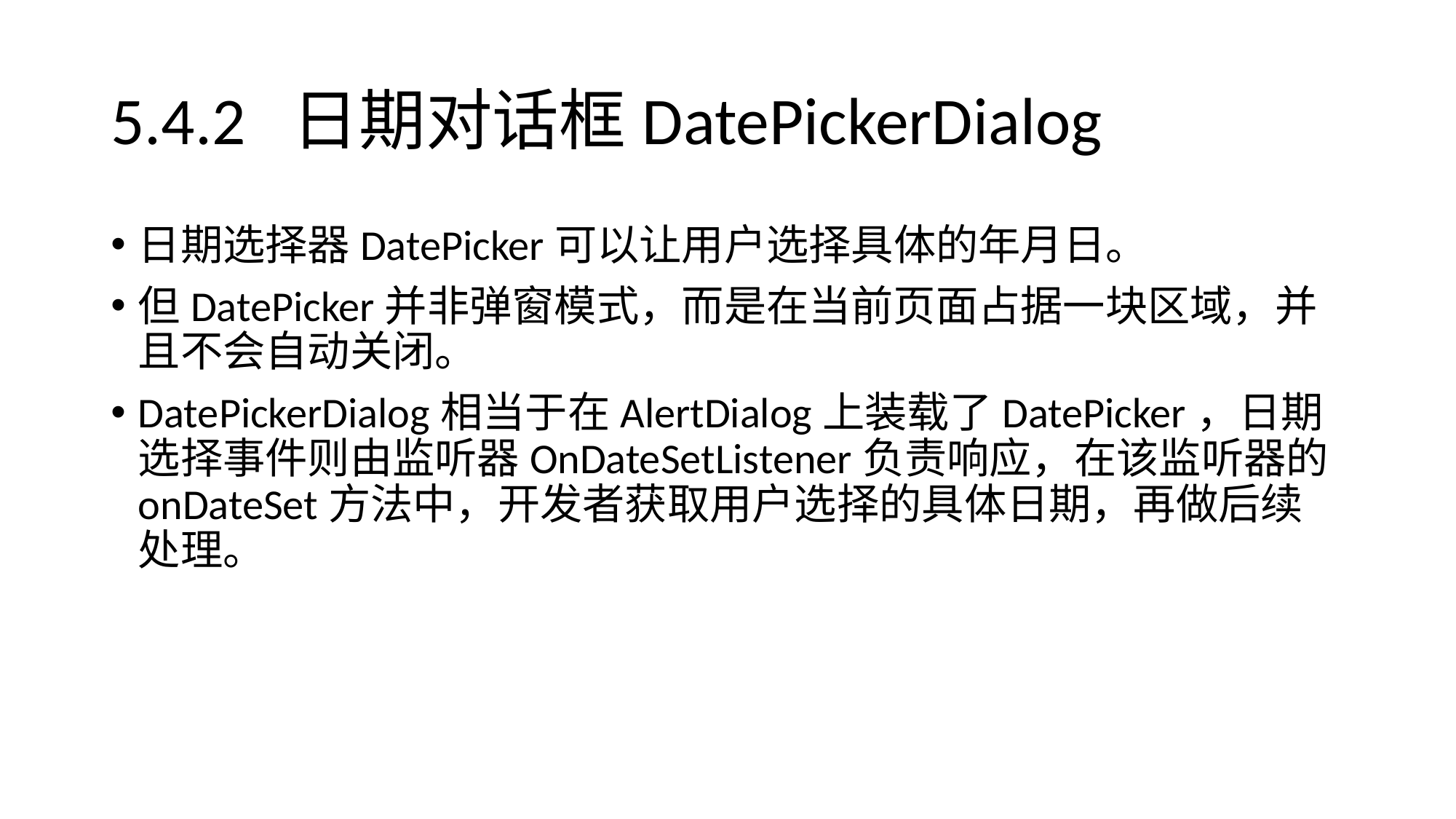

# 5.4.2  日期对话框DatePickerDialog
日期选择器DatePicker可以让用户选择具体的年月日。
但DatePicker并非弹窗模式，而是在当前页面占据一块区域，并且不会自动关闭。
DatePickerDialog相当于在AlertDialog上装载了DatePicker，日期选择事件则由监听器OnDateSetListener负责响应，在该监听器的onDateSet方法中，开发者获取用户选择的具体日期，再做后续处理。